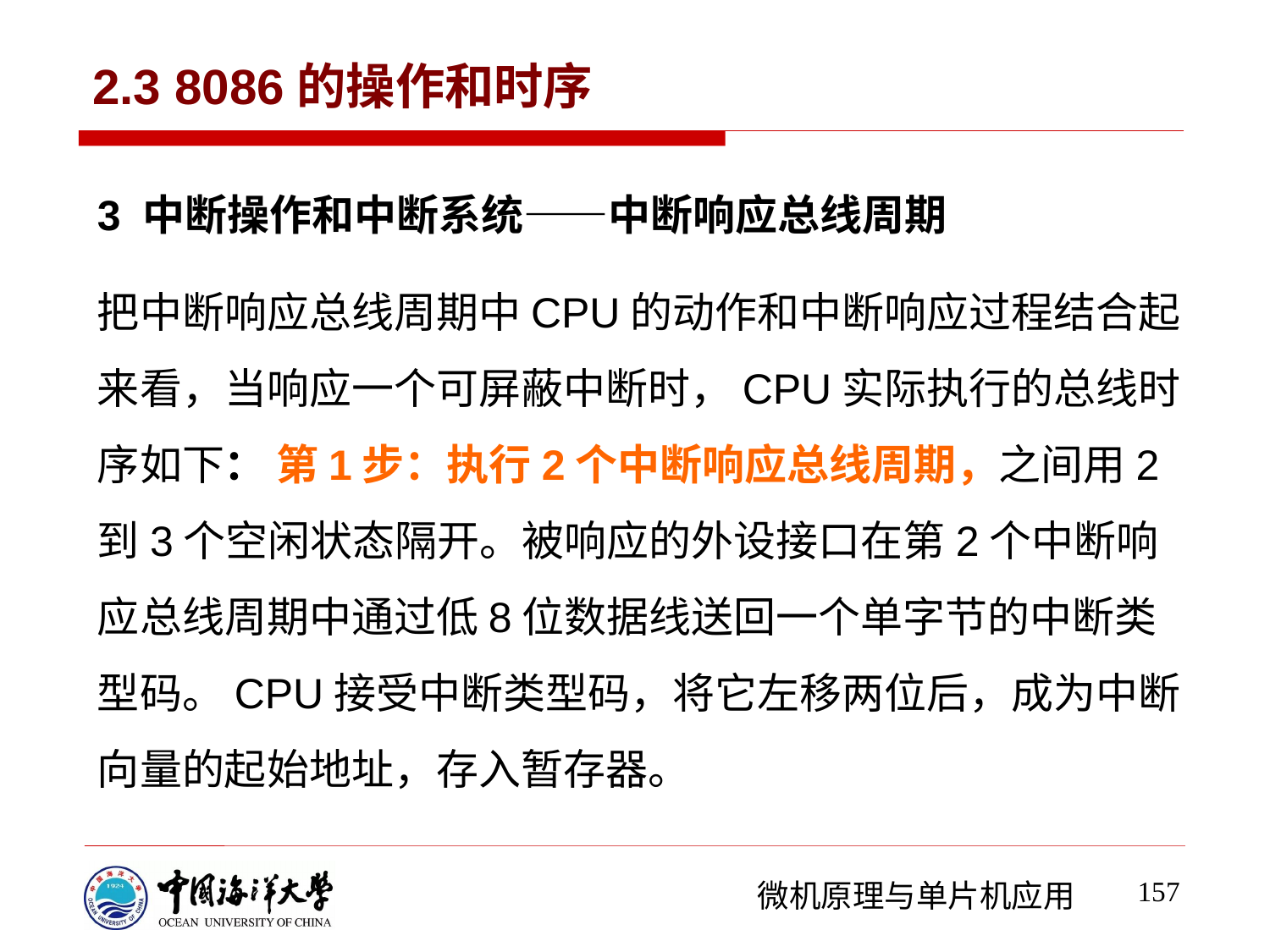

# 2.3 8086的操作和时序
3 中断操作和中断系统——中断响应总线周期
把中断响应总线周期中CPU的动作和中断响应过程结合起来看，当响应一个可屏蔽中断时，CPU实际执行的总线时序如下： 第1步：执行2个中断响应总线周期，之间用2到3个空闲状态隔开。被响应的外设接口在第2个中断响应总线周期中通过低8位数据线送回一个单字节的中断类型码。CPU接受中断类型码，将它左移两位后，成为中断向量的起始地址，存入暂存器。

157